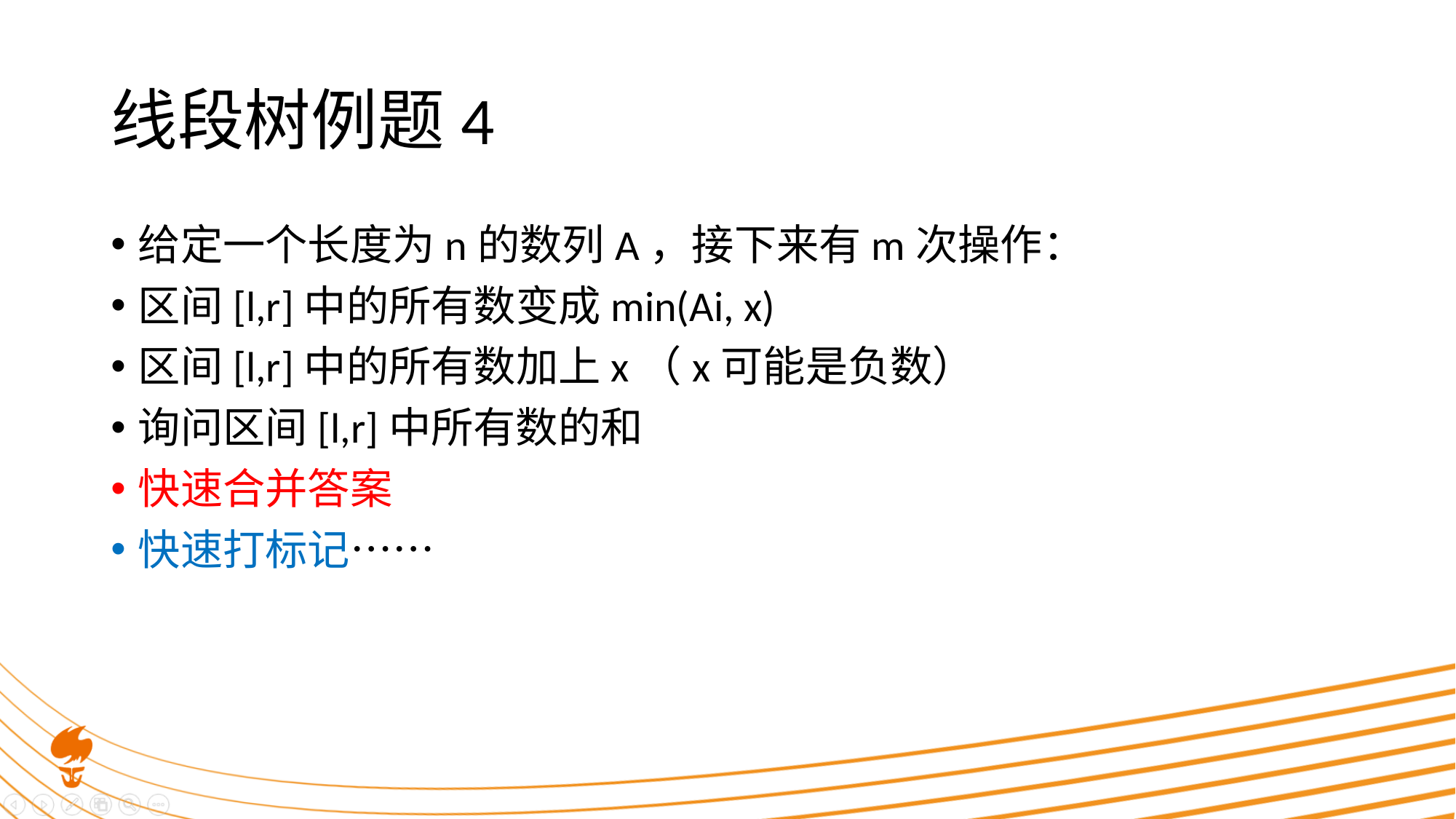

# 线段树例题4
给定一个长度为n的数列A，接下来有m次操作：
区间[l,r]中的所有数变成min(Ai, x)
区间[l,r]中的所有数加上x（x可能是负数）
询问区间[l,r]中所有数的和
快速合并答案
快速打标记……